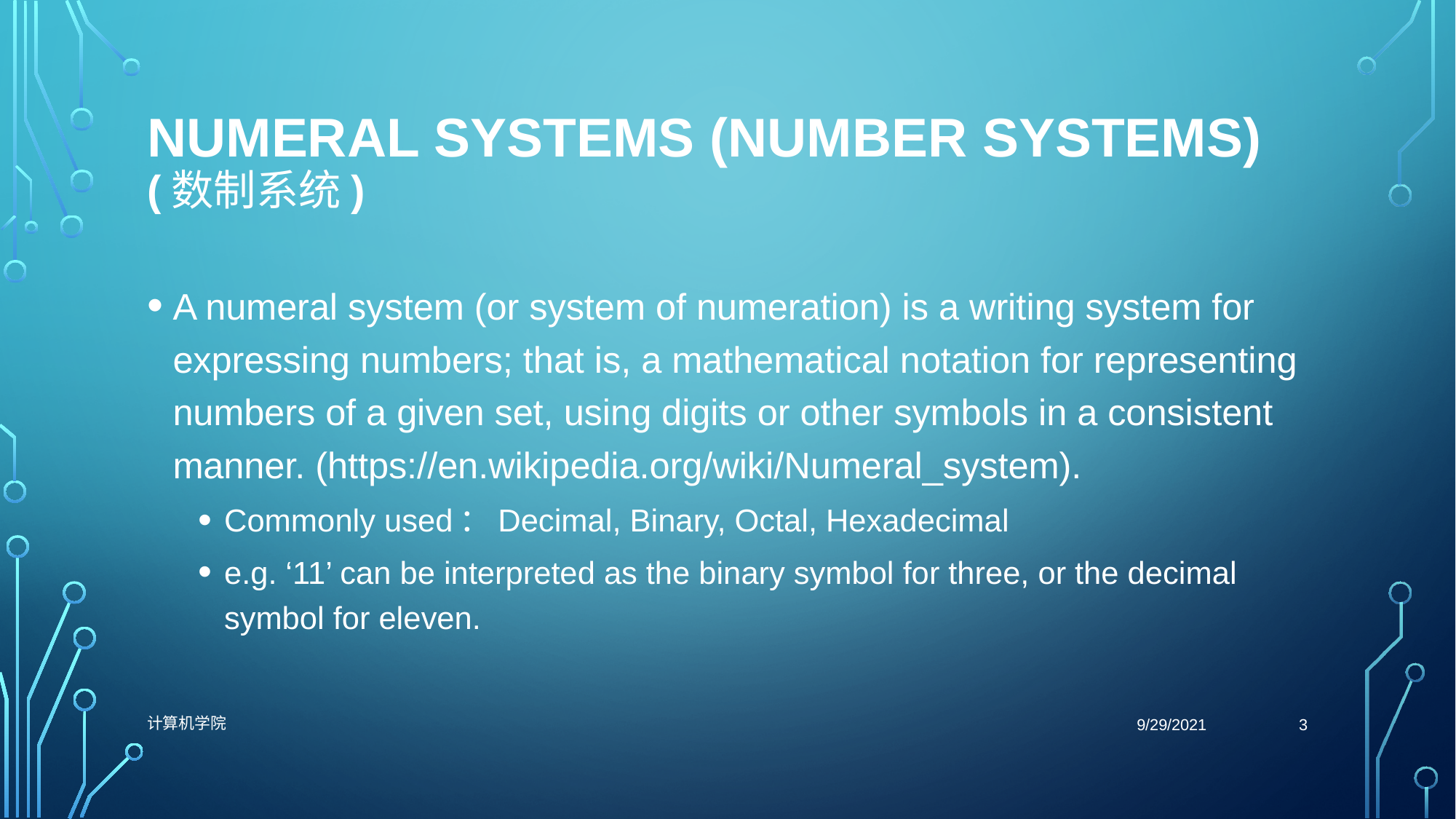

# Numeral systems (NUMber systems) (数制系统)
A numeral system (or system of numeration) is a writing system for expressing numbers; that is, a mathematical notation for representing numbers of a given set, using digits or other symbols in a consistent manner. (https://en.wikipedia.org/wiki/Numeral_system).
Commonly used：Decimal, Binary, Octal, Hexadecimal
e.g. ‘11’ can be interpreted as the binary symbol for three, or the decimal symbol for eleven.

3
计算机学院
9/29/2021